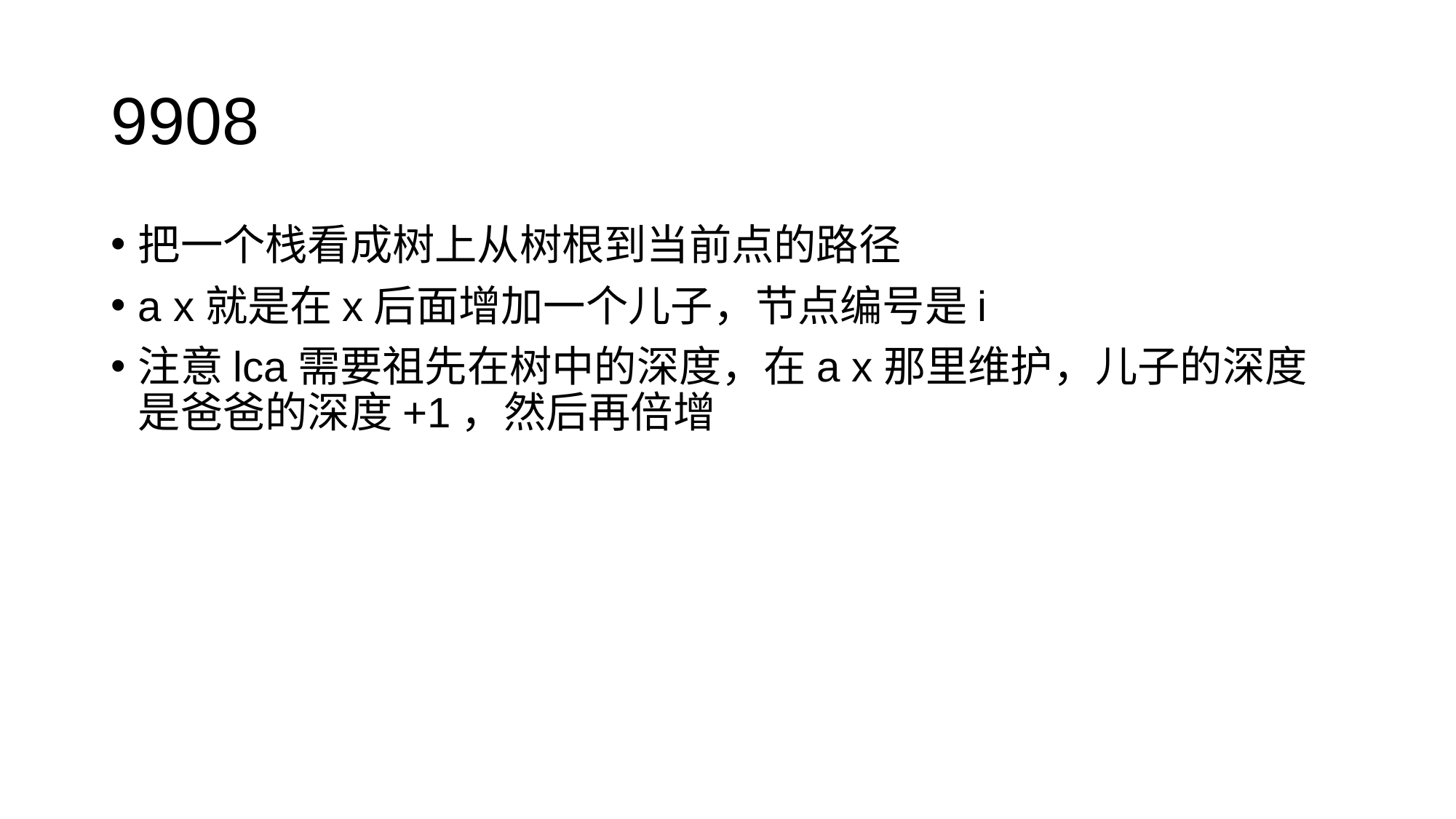

# 9908
把一个栈看成树上从树根到当前点的路径
a x就是在x后面增加一个儿子，节点编号是i
注意lca需要祖先在树中的深度，在a x那里维护，儿子的深度是爸爸的深度+1，然后再倍增